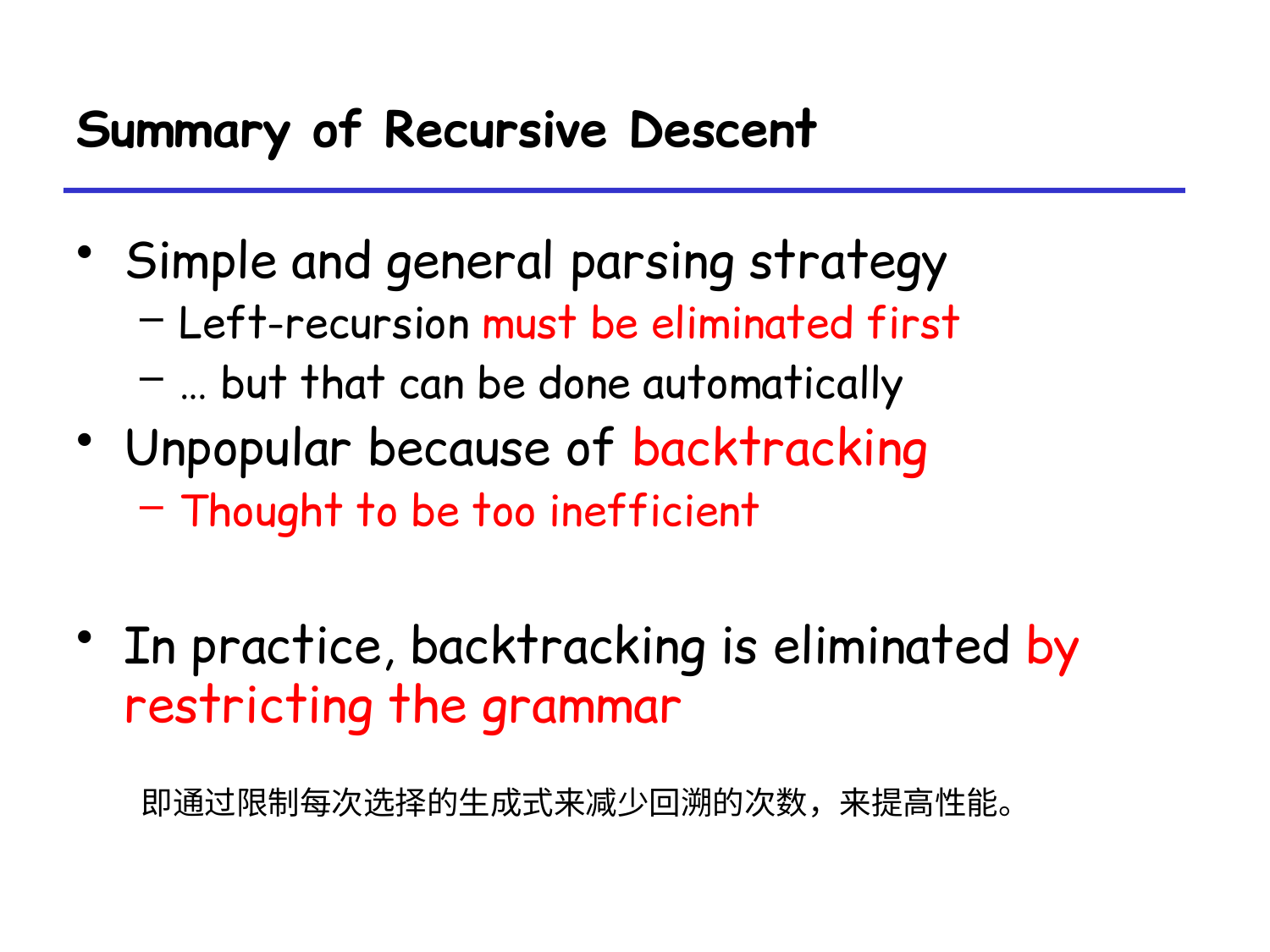

# Summary of Recursive Descent
Simple and general parsing strategy
Left-recursion must be eliminated first
… but that can be done automatically
Unpopular because of backtracking
Thought to be too inefficient

In practice, backtracking is eliminated by restricting the grammar

即通过限制每次选择的生成式来减少回溯的次数，来提高性能。
79